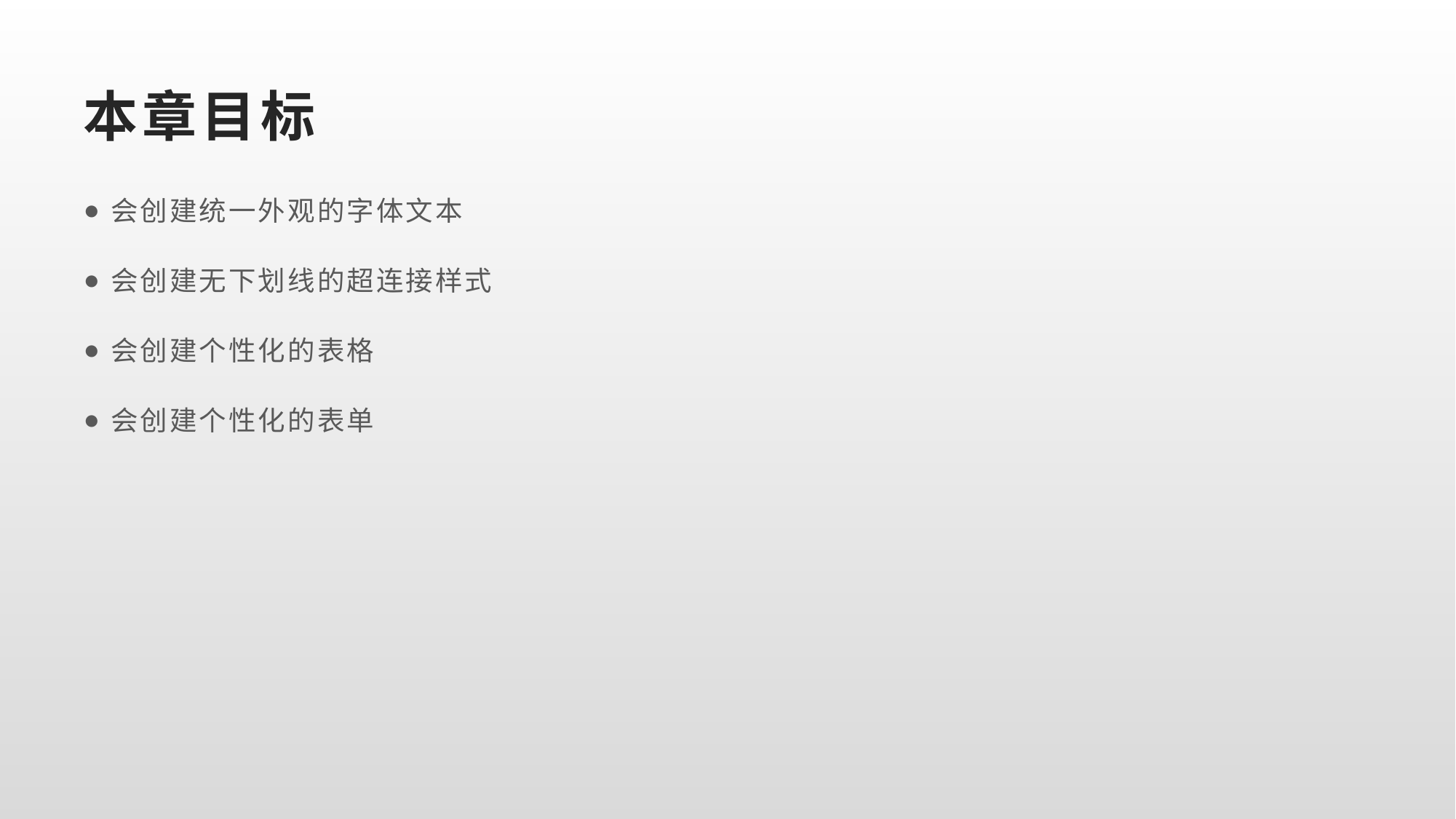

# 本章目标
会创建统一外观的字体文本
会创建无下划线的超连接样式
会创建个性化的表格
会创建个性化的表单